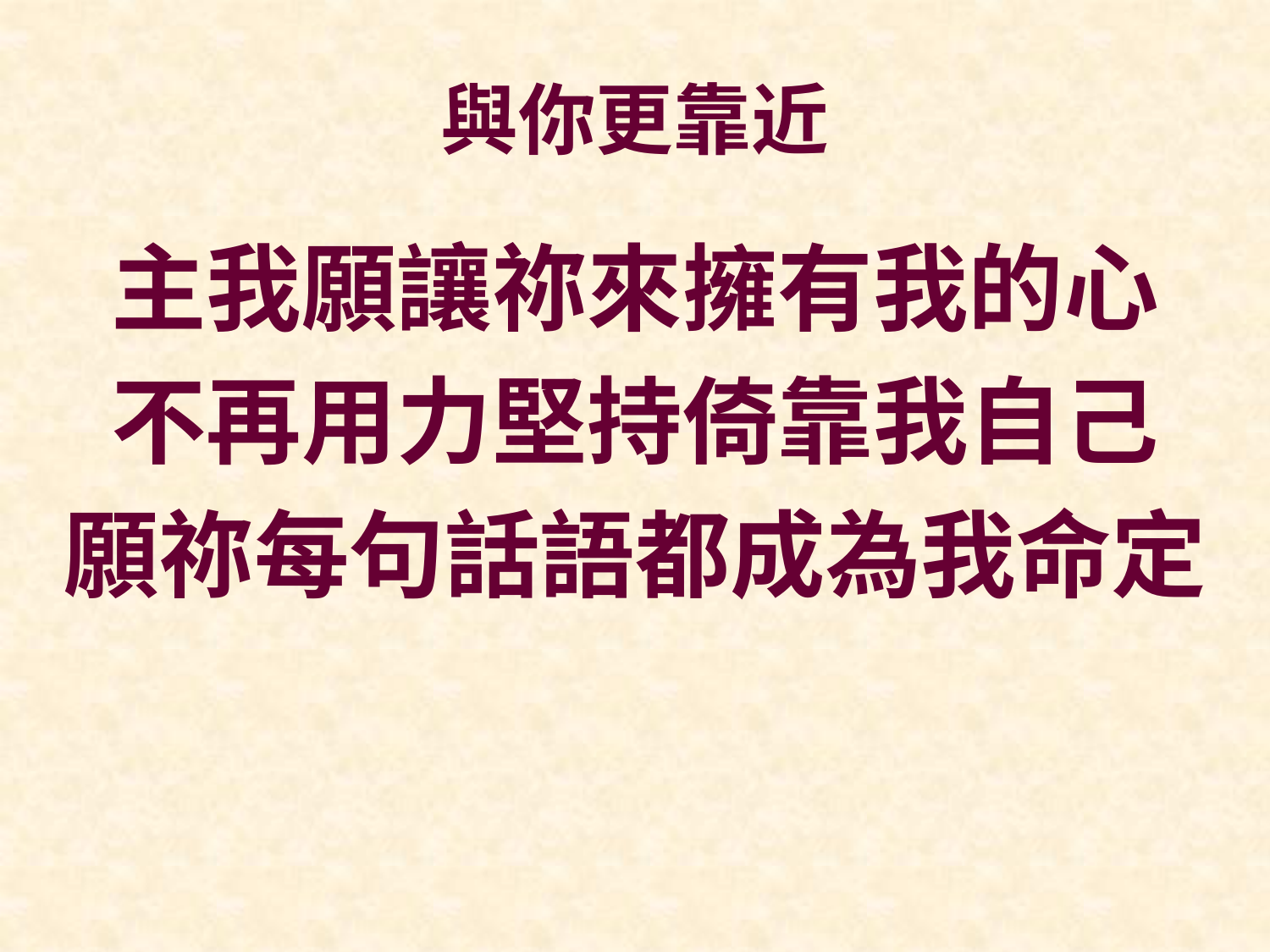

# 與你更靠近
主我願讓祢來擁有我的心
不再用力堅持倚靠我自己
願祢每句話語都成為我命定